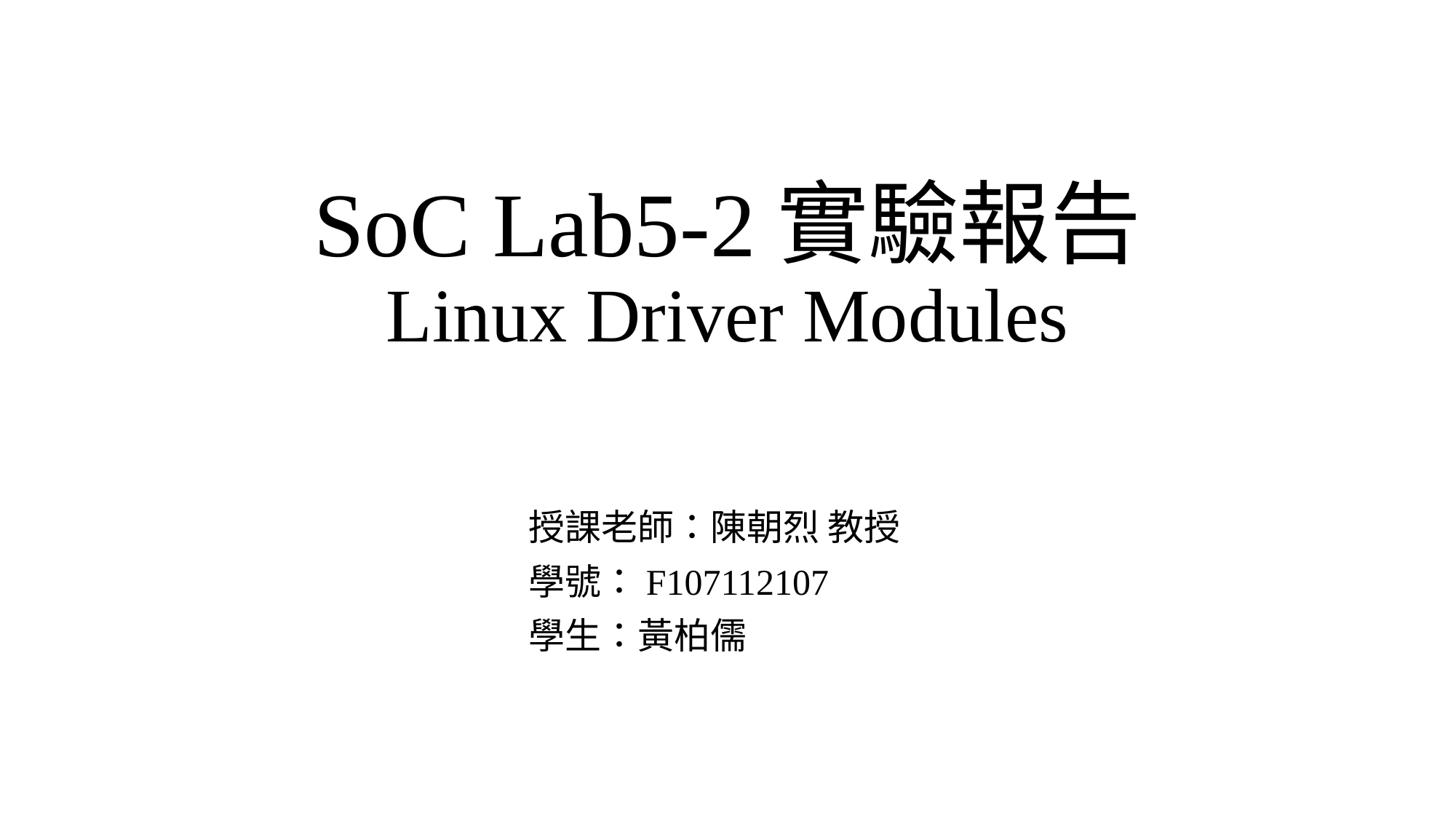

# SoC Lab5-2實驗報告 Linux Driver Modules
授課老師：陳朝烈 教授
學號：F107112107
學生：黃柏儒